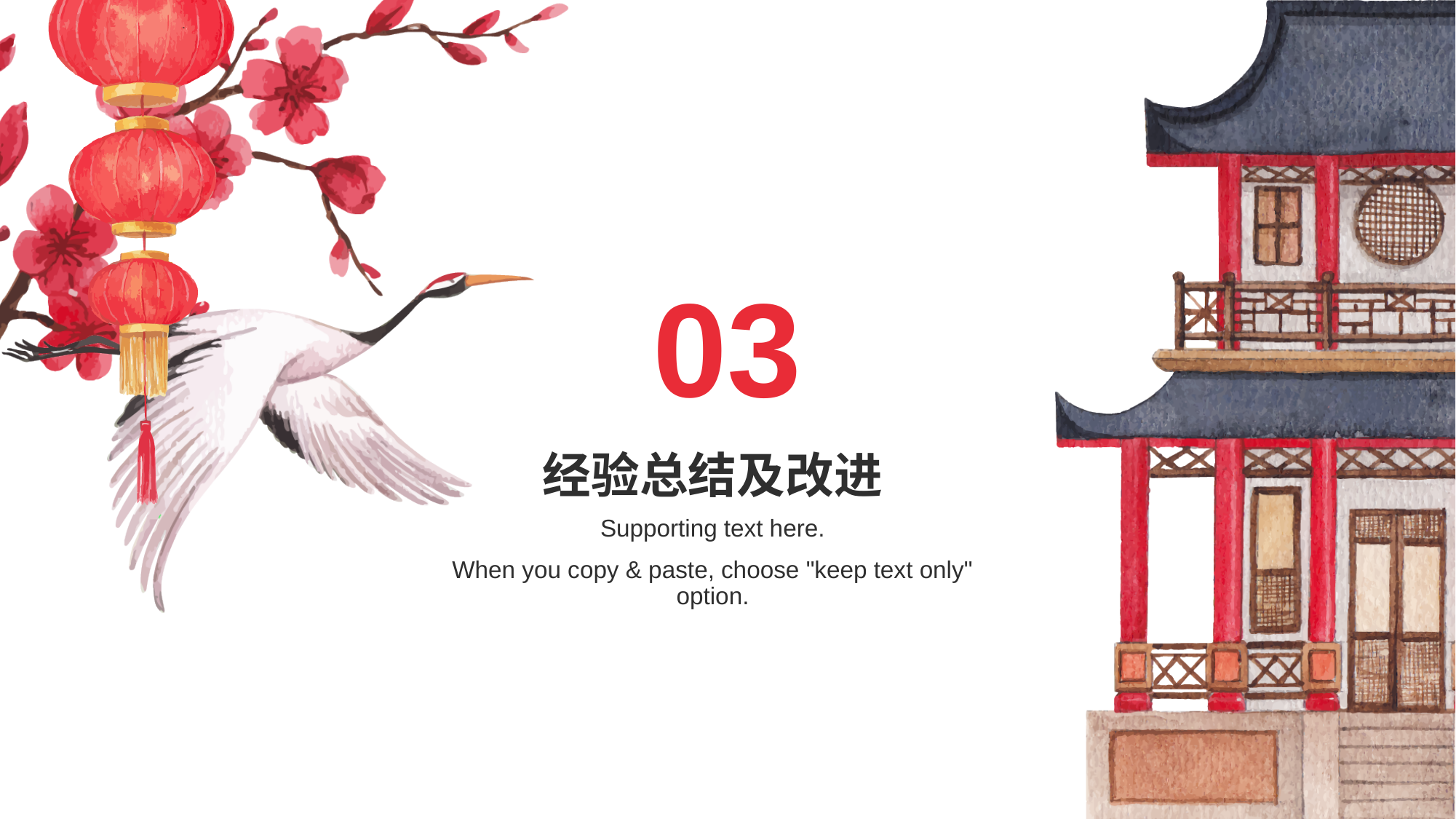

03
# 经验总结及改进
Supporting text here.
When you copy & paste, choose "keep text only" option.